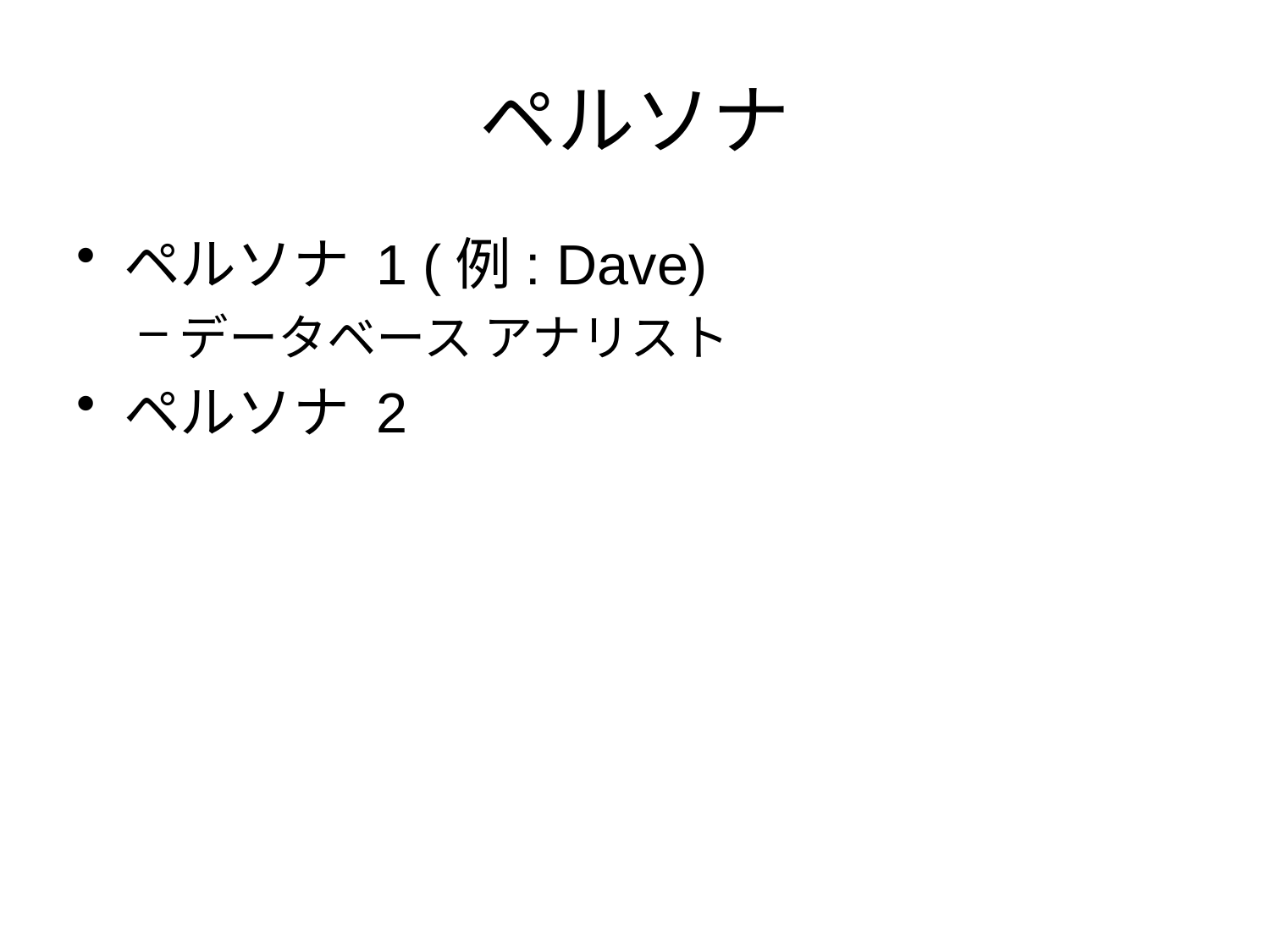

# ペルソナ
ペルソナ 1 (例: Dave)
データベース アナリスト
ペルソナ 2